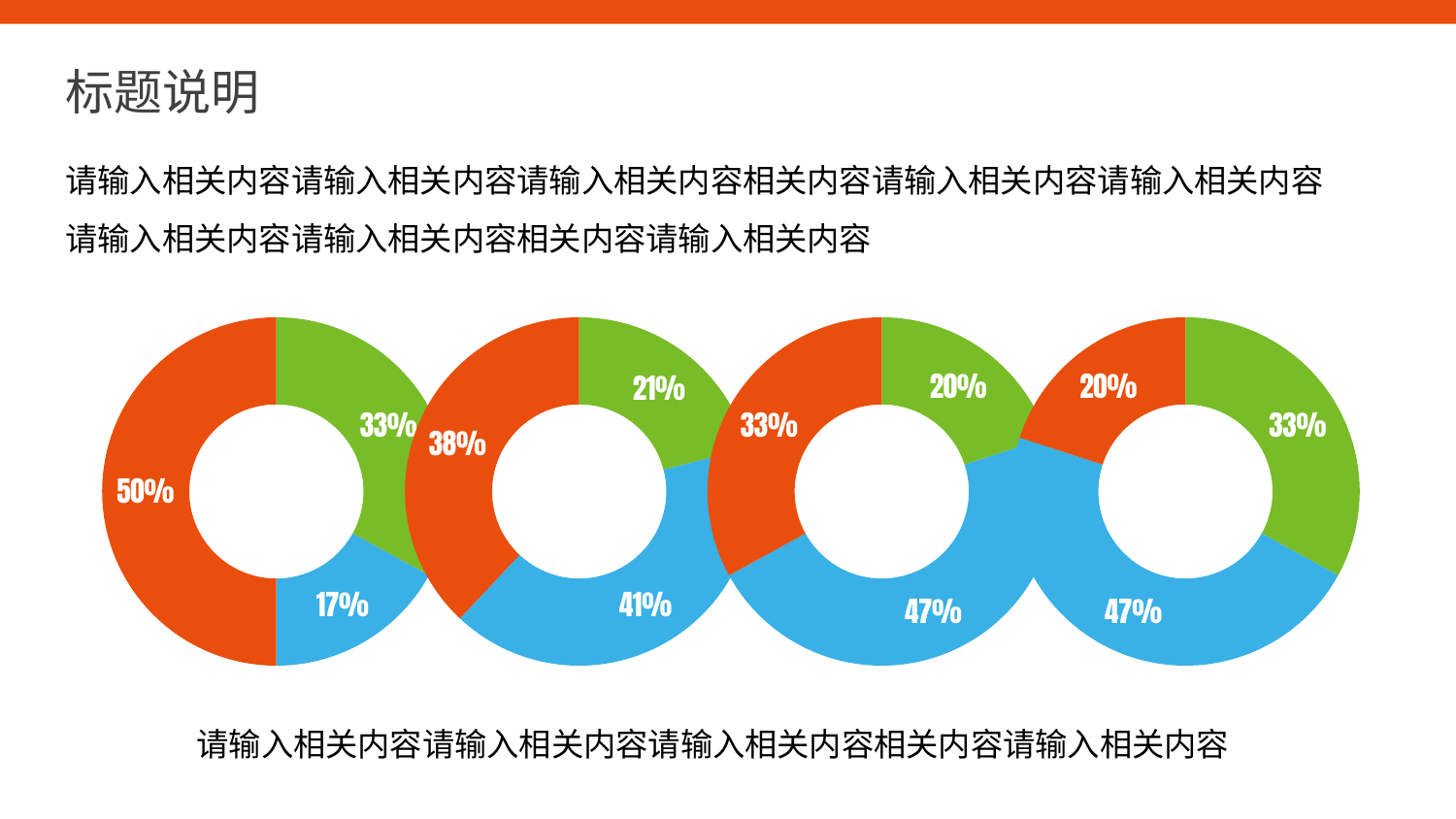

标题说明
请输入相关内容请输入相关内容请输入相关内容相关内容请输入相关内容请输入相关内容请输入相关内容请输入相关内容相关内容请输入相关内容

### Chart

| Category | 列1 |
|---|---|
| 第一季度 | 0.33 |
| 第二季度 | 0.17 |
| 第三季度 | 0.5 |

### Chart

| Category | 列1 |
|---|---|
| 第一季度 | 0.21 |
| 第二季度 | 0.41 |
| 第三季度 | 0.38 |

### Chart

| Category | 列1 |
|---|---|
| 第一季度 | 0.2 |
| 第二季度 | 0.47 |
| 第三季度 | 0.33 |

### Chart

| Category | 列1 |
|---|---|
| 第一季度 | 0.33 |
| 第二季度 | 0.47 |
| 第三季度 | 0.2 |
请输入相关内容请输入相关内容请输入相关内容相关内容请输入相关内容